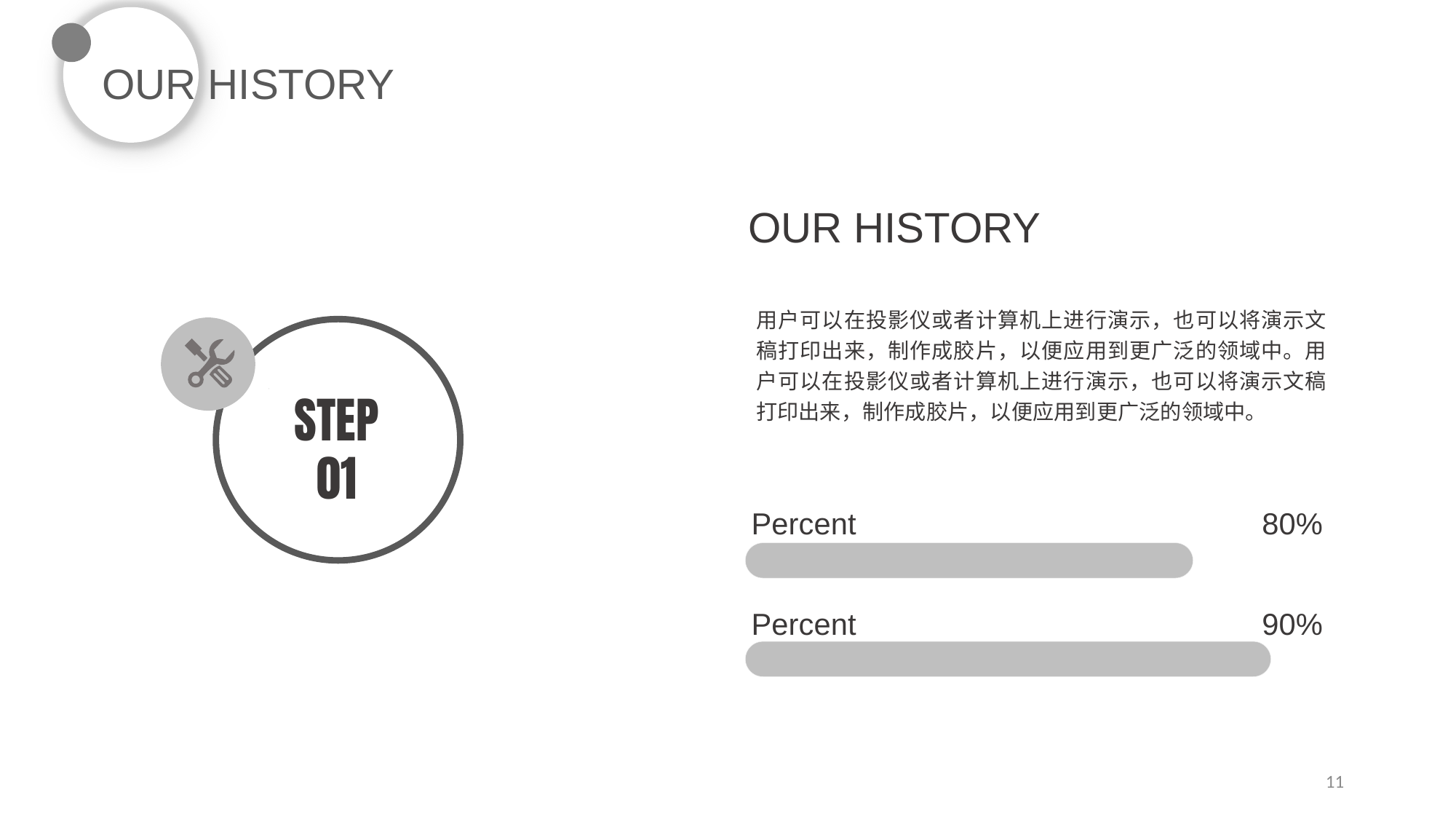

OUR HISTORY
OUR HISTORY
用户可以在投影仪或者计算机上进行演示，也可以将演示文稿打印出来，制作成胶片，以便应用到更广泛的领域中。用户可以在投影仪或者计算机上进行演示，也可以将演示文稿打印出来，制作成胶片，以便应用到更广泛的领域中。

STEP
01
Percent
80%

Percent
90%

11